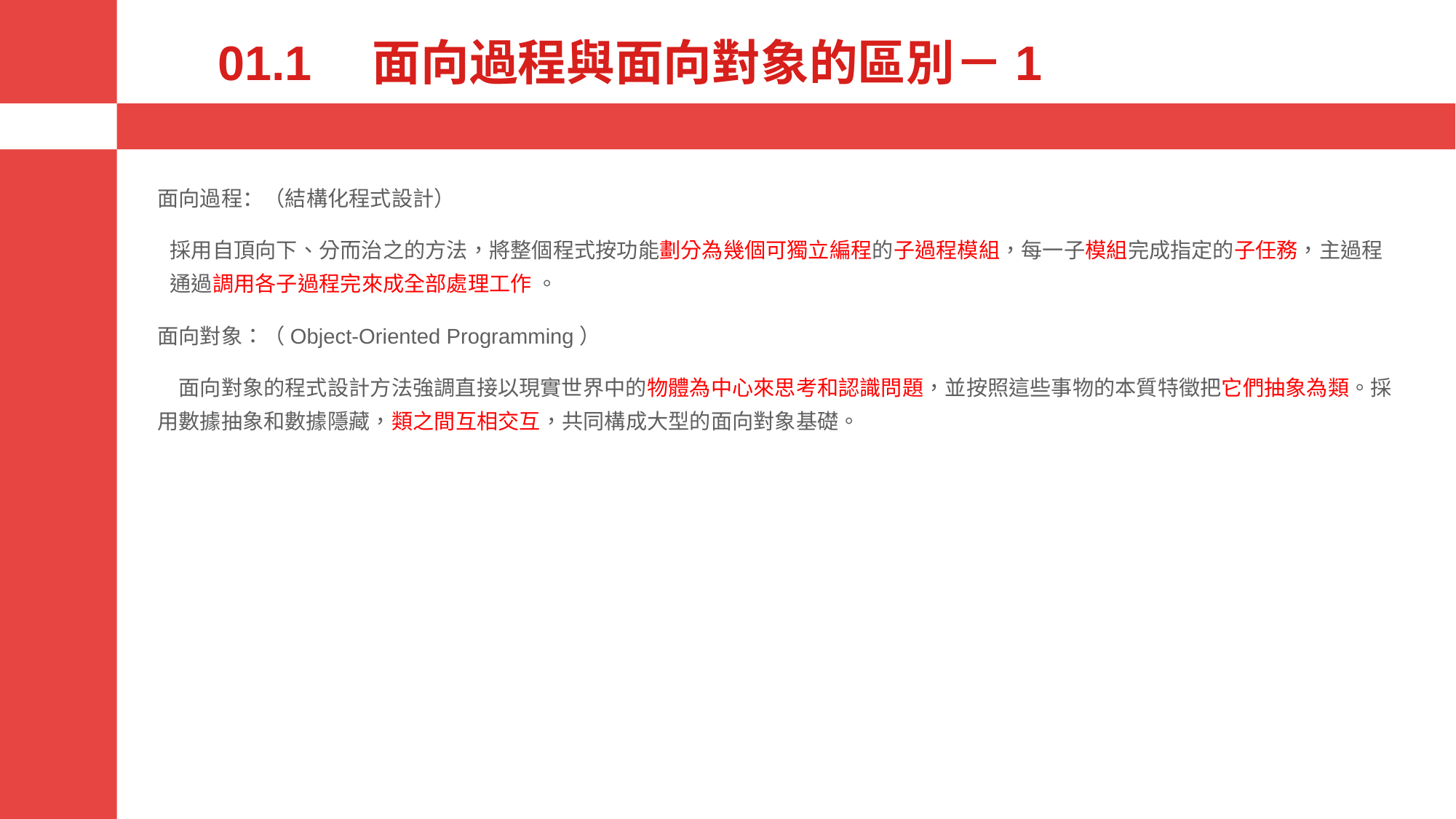

# 01.1　面向過程與面向對象的區別－1
面向過程：（結構化程式設計）
採用自頂向下、分而治之的方法，將整個程式按功能劃分為幾個可獨立編程的子過程模組，每一子模組完成指定的子任務，主過程通過調用各子過程完來成全部處理工作 。
面向對象：（Object-Oriented Programming）
　面向對象的程式設計方法強調直接以現實世界中的物體為中心來思考和認識問題，並按照這些事物的本質特徵把它們抽象為類。採用數據抽象和數據隱藏，類之間互相交互，共同構成大型的面向對象基礎。